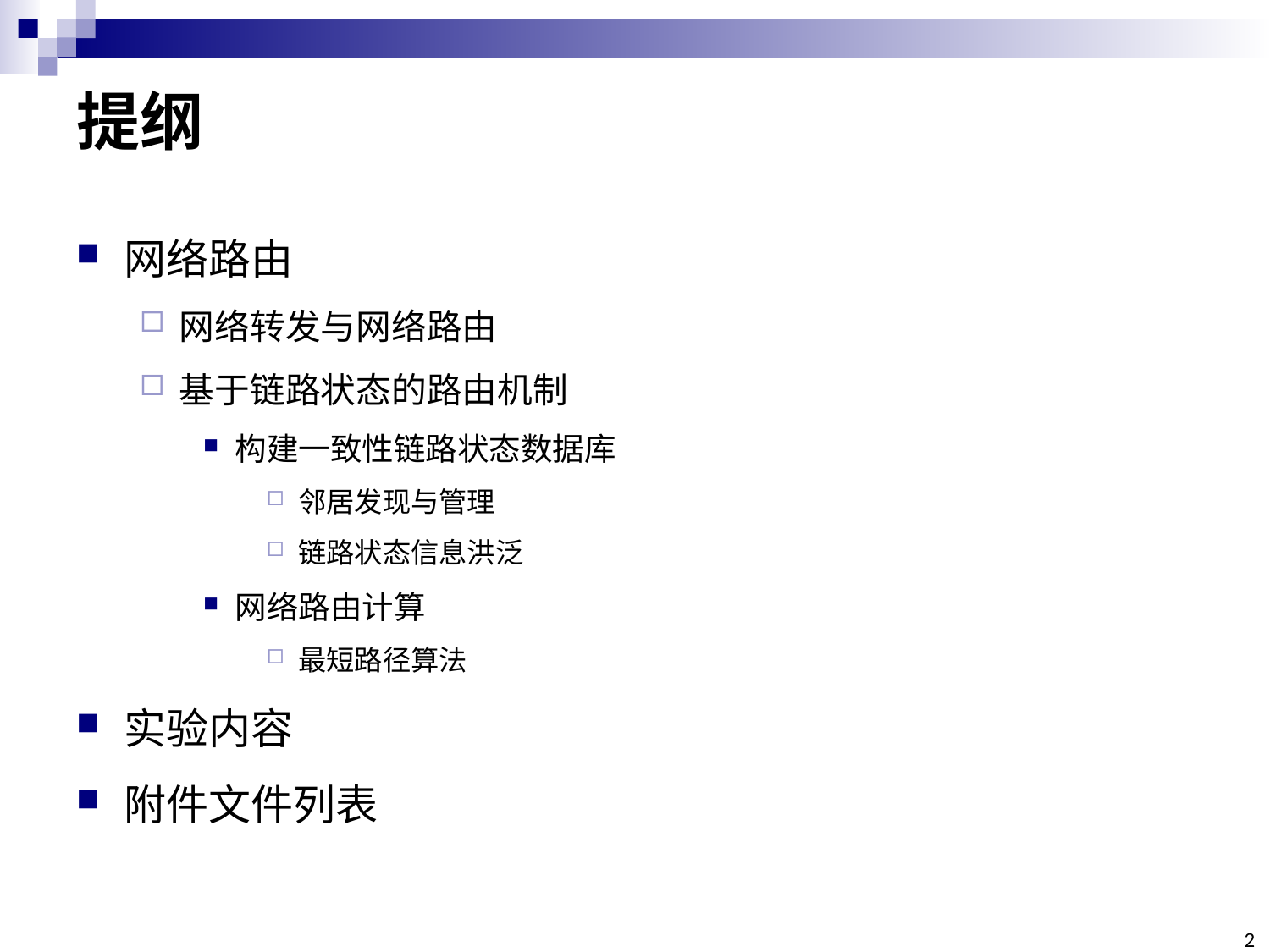

# 提纲
网络路由
网络转发与网络路由
基于链路状态的路由机制
构建一致性链路状态数据库
邻居发现与管理
链路状态信息洪泛
网络路由计算
最短路径算法
实验内容
附件文件列表
2